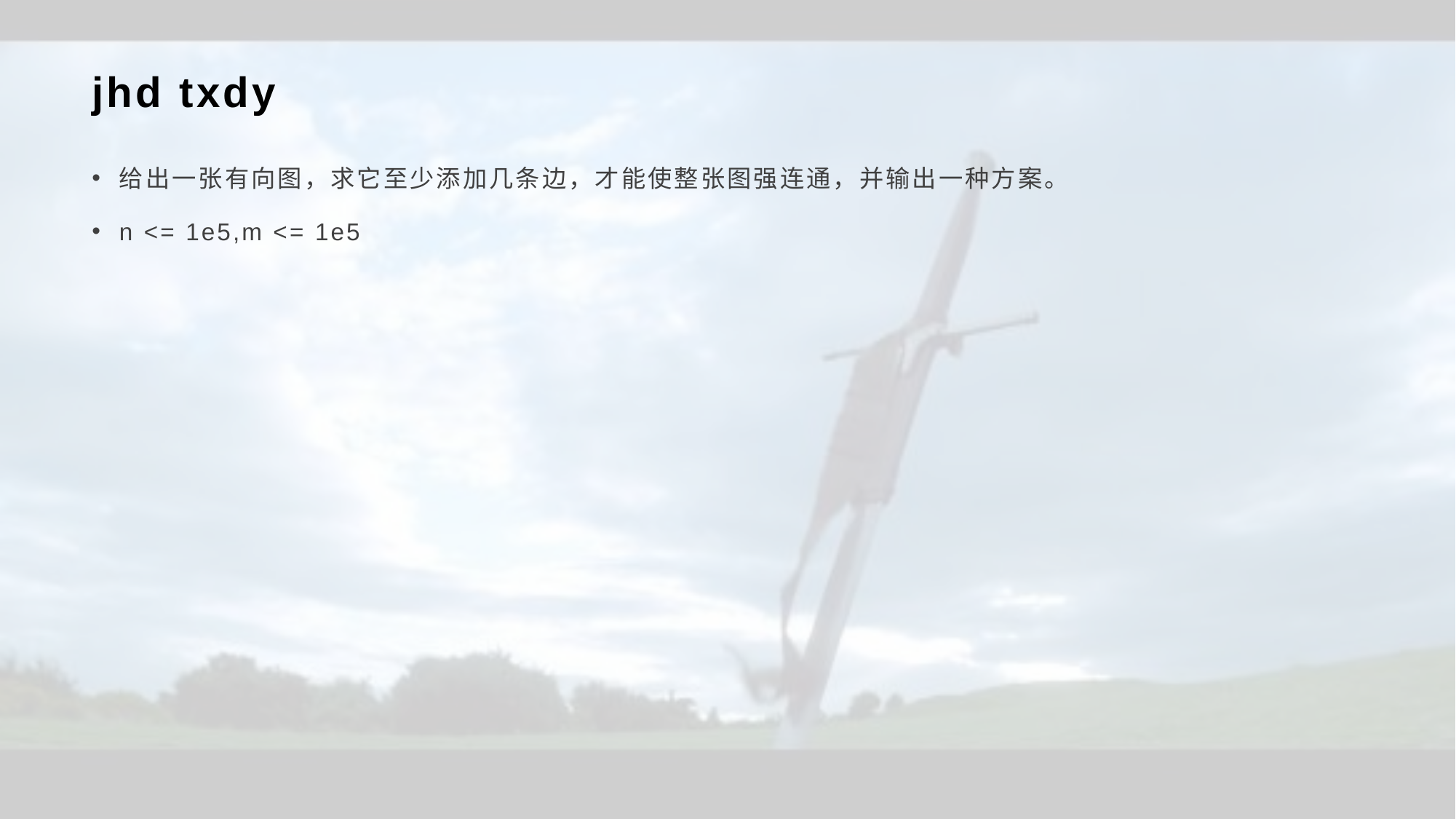

# jhd txdy
给出一张有向图，求它至少添加几条边，才能使整张图强连通，并输出一种方案。
n <= 1e5,m <= 1e5